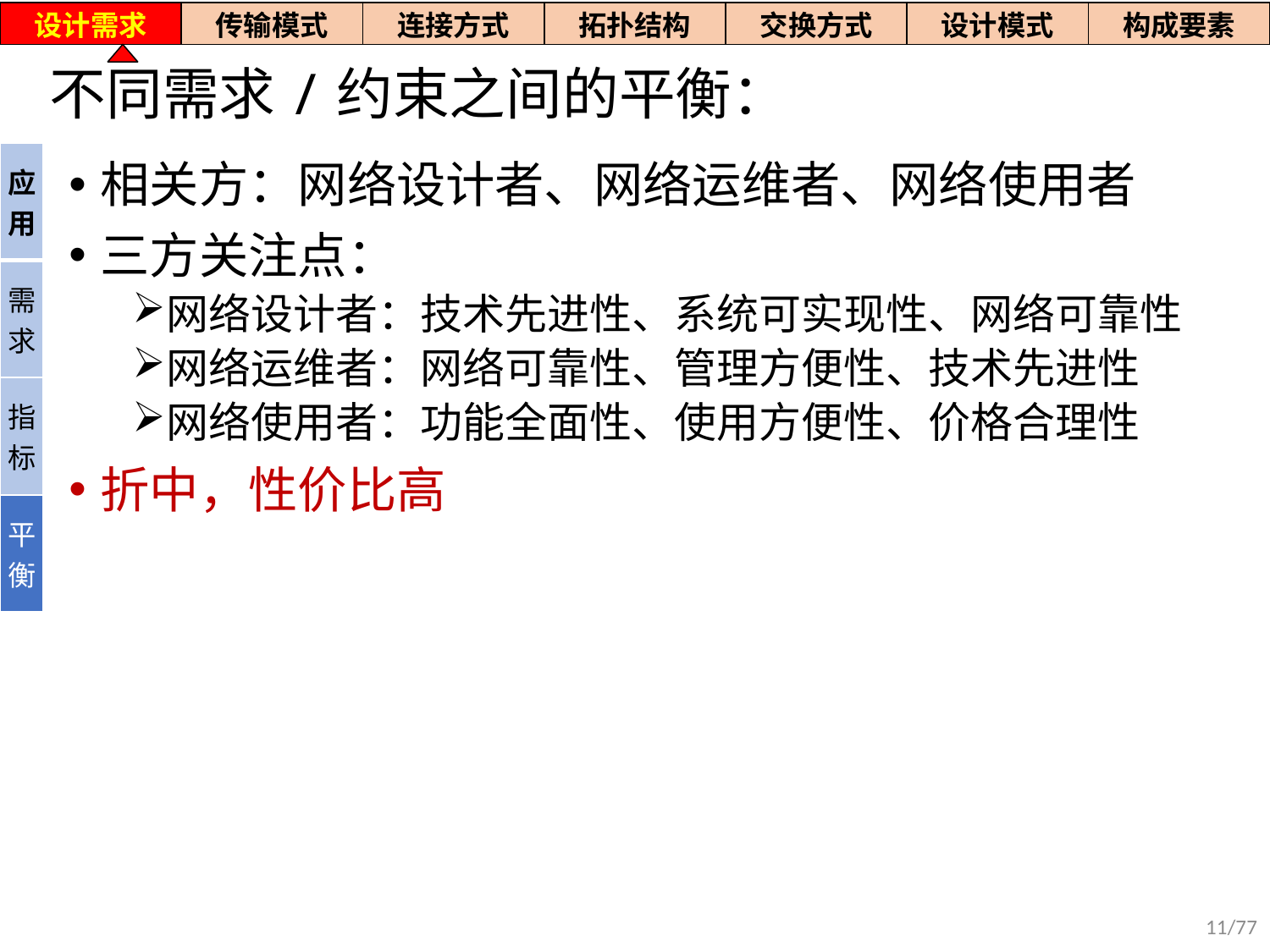

| 设计需求 | 传输模式 | 连接方式 | 拓扑结构 | 交换方式 | 设计模式 | 构成要素 |
| --- | --- | --- | --- | --- | --- | --- |

# 不同需求/约束之间的平衡：
| 应用 |
| --- |
| 需求 |
| 指标 |
| 平衡 |
相关方：网络设计者、网络运维者、网络使用者
三方关注点：
网络设计者：技术先进性、系统可实现性、网络可靠性
网络运维者：网络可靠性、管理方便性、技术先进性
网络使用者：功能全面性、使用方便性、价格合理性
折中，性价比高

11/77